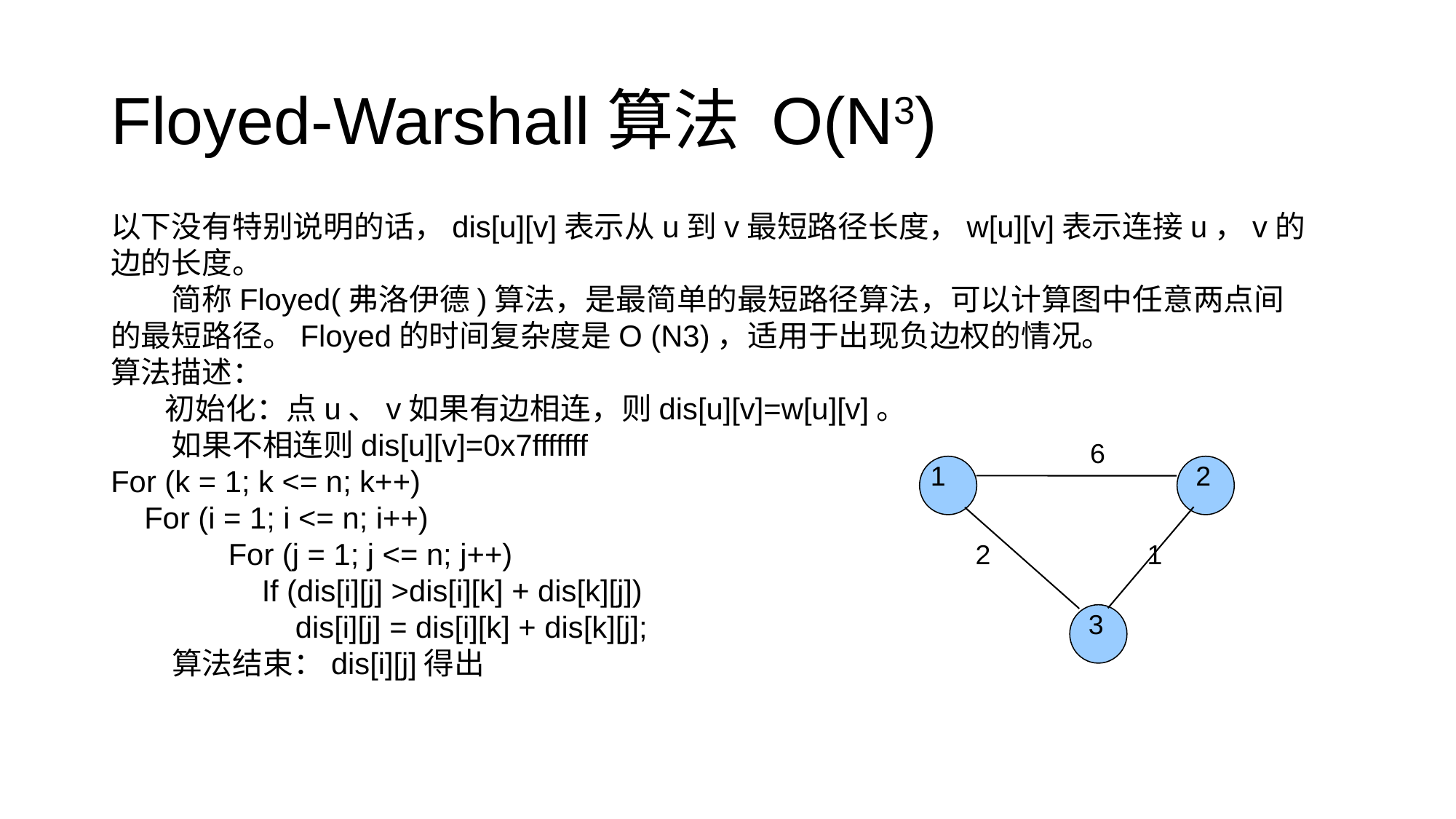

# Floyed-Warshall算法 O(N3)
以下没有特别说明的话，dis[u][v]表示从u到v最短路径长度，w[u][v]表示连接u，v的边的长度。
　　简称Floyed(弗洛伊德)算法，是最简单的最短路径算法，可以计算图中任意两点间的最短路径。Floyed的时间复杂度是O (N3)，适用于出现负边权的情况。
算法描述：
       初始化：点u、v如果有边相连，则dis[u][v]=w[u][v]。
　　如果不相连则dis[u][v]=0x7fffffff
For (k = 1; k <= n; k++)
    For (i = 1; i <= n; i++)
	 For (j = 1; j <= n; j++)
	     If (dis[i][j] >dis[i][k] + dis[k][j])
	         dis[i][j] = dis[i][k] + dis[k][j];
        算法结束：dis[i][j]得出
6

   1

    2

2

1

    3